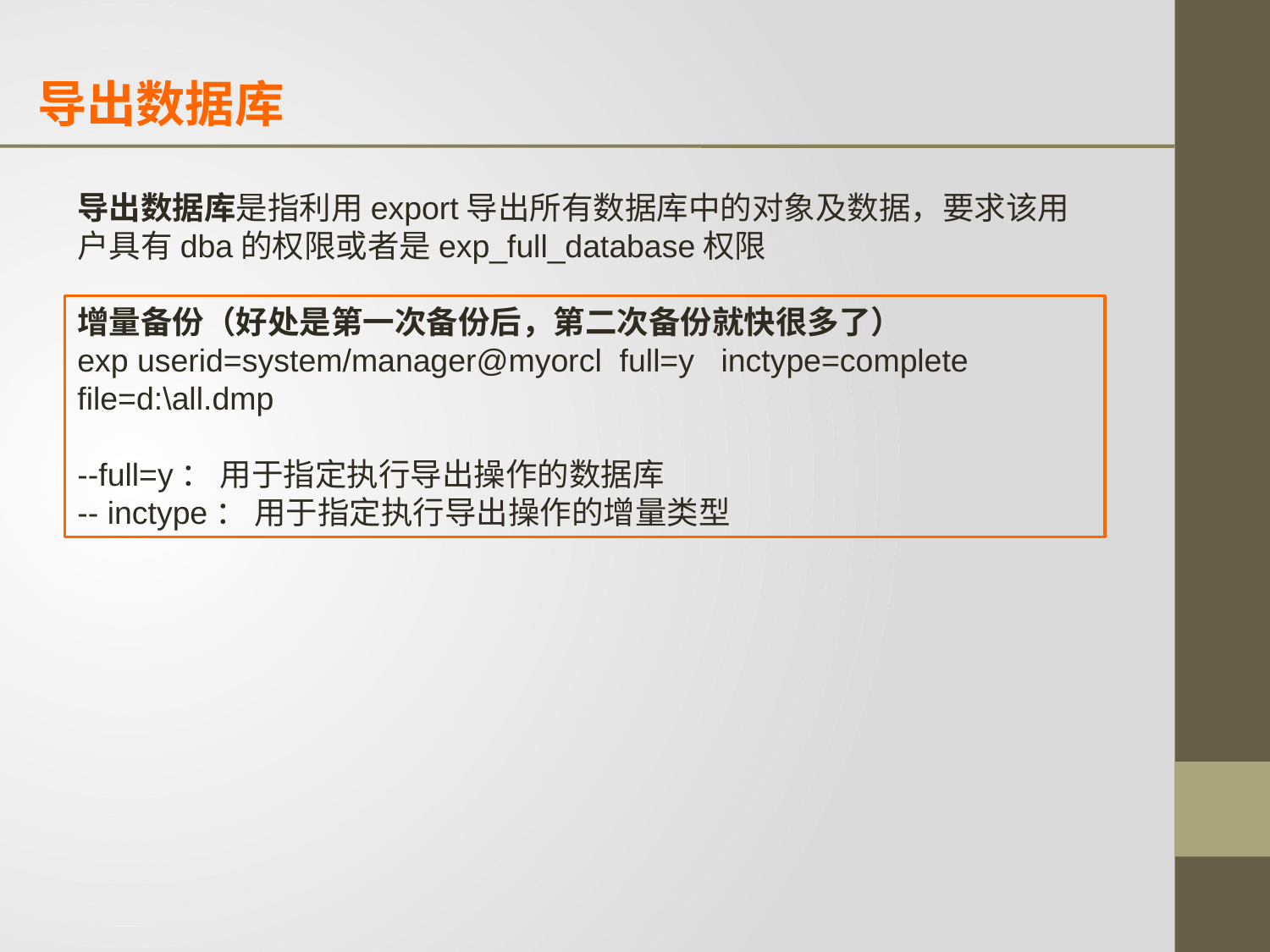

导出数据库
导出数据库是指利用export导出所有数据库中的对象及数据，要求该用户具有dba的权限或者是exp_full_database权限
增量备份（好处是第一次备份后，第二次备份就快很多了）
exp userid=system/manager@myorcl  full=y   inctype=complete
file=d:\all.dmp

--full=y： 用于指定执行导出操作的数据库
-- inctype： 用于指定执行导出操作的增量类型